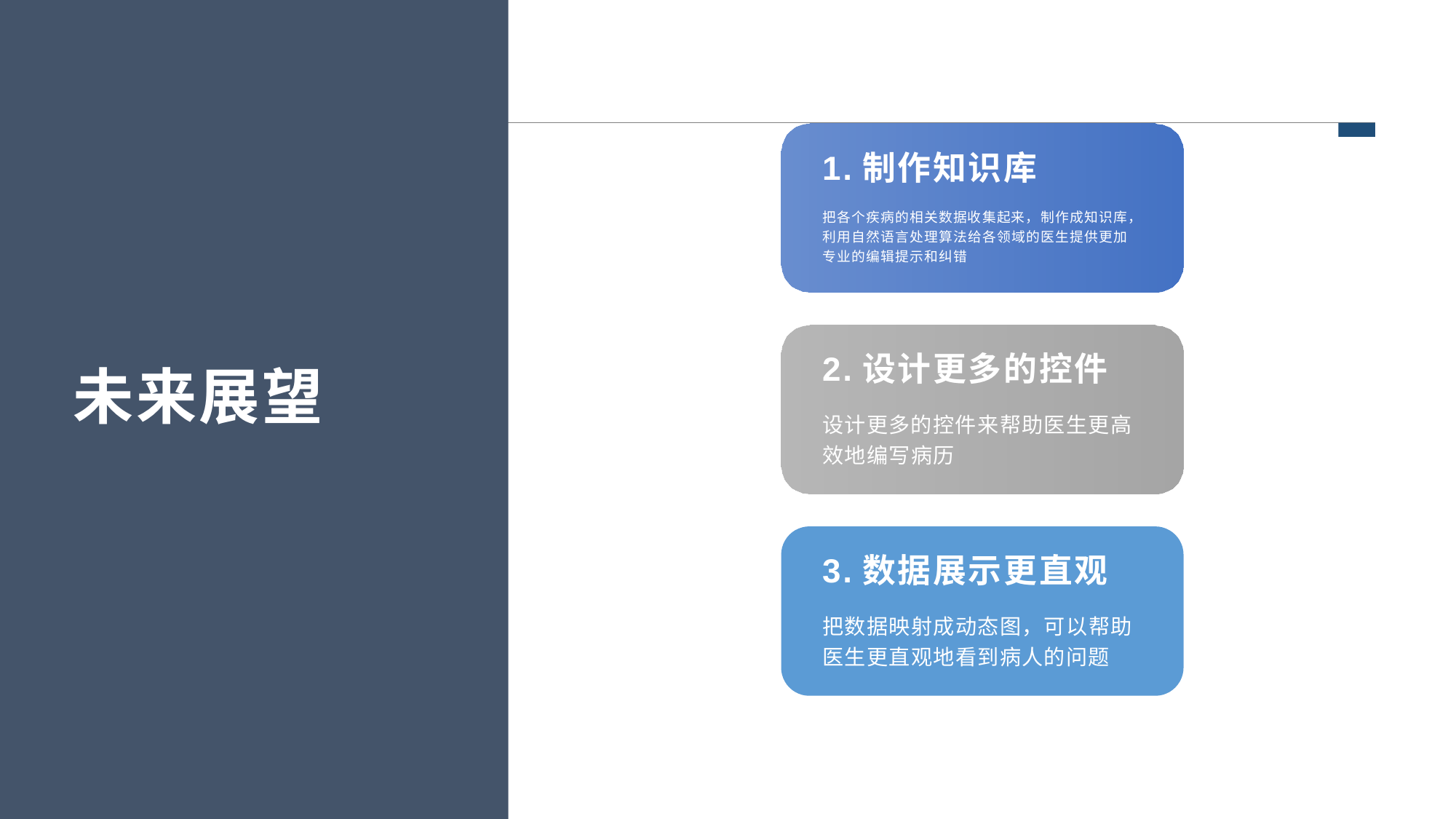

1.制作知识库
把各个疾病的相关数据收集起来，制作成知识库，利用自然语言处理算法给各领域的医生提供更加专业的编辑提示和纠错

2.设计更多的控件
未来展望
设计更多的控件来帮助医生更高效地编写病历

3.数据展示更直观
把数据映射成动态图，可以帮助医生更直观地看到病人的问题